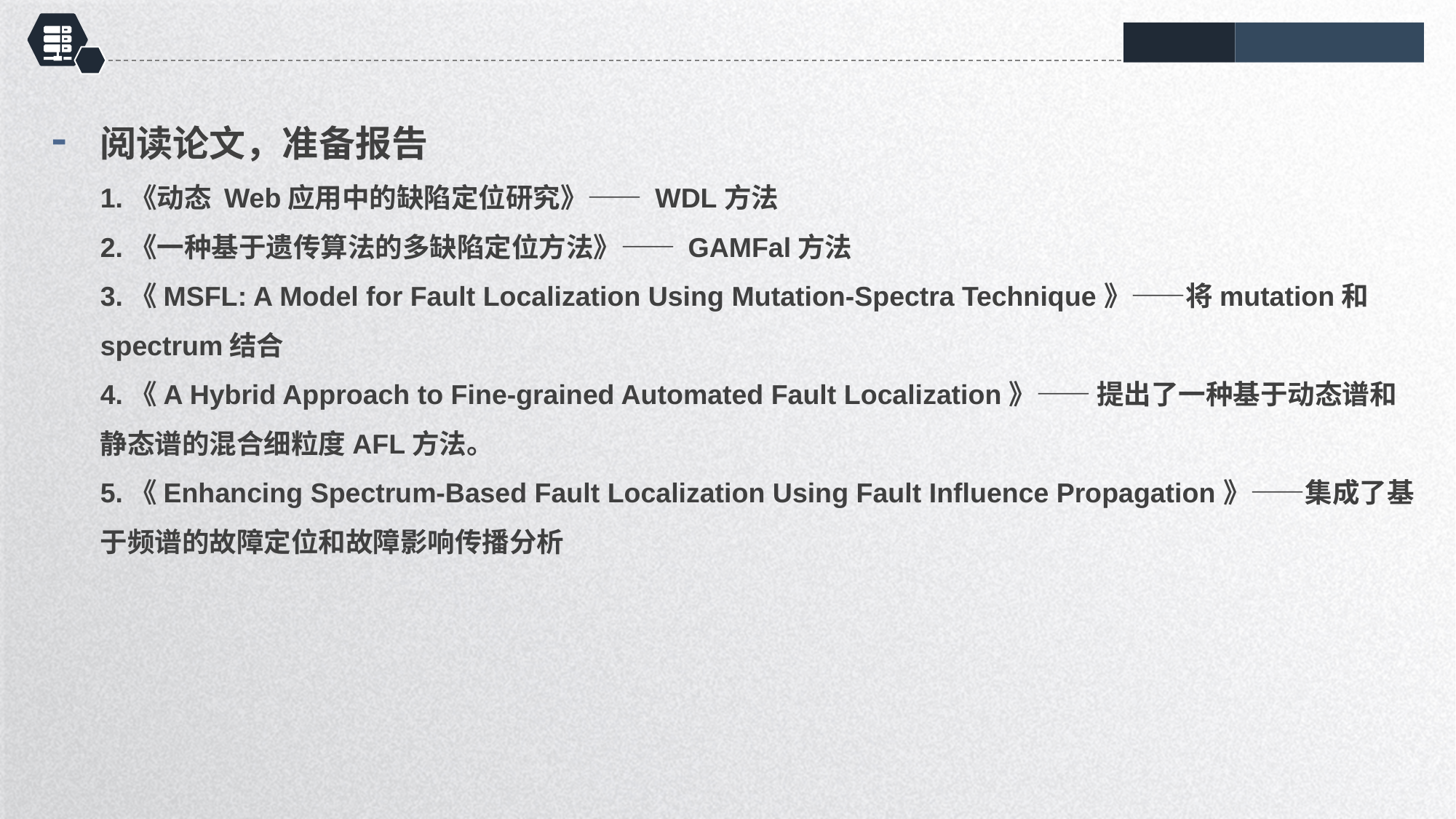

阅读论文，准备报告
1.《动态 Web应用中的缺陷定位研究》—— WDL方法
2.《一种基于遗传算法的多缺陷定位方法》—— GAMFal方法
3.《MSFL: A Model for Fault Localization Using Mutation-Spectra Technique》——将mutation和spectrum结合
4.《A Hybrid Approach to Fine-grained Automated Fault Localization》—— 提出了一种基于动态谱和静态谱的混合细粒度AFL方法。
5.《Enhancing Spectrum-Based Fault Localization Using Fault Influence Propagation》——集成了基于频谱的故障定位和故障影响传播分析
-
延时符